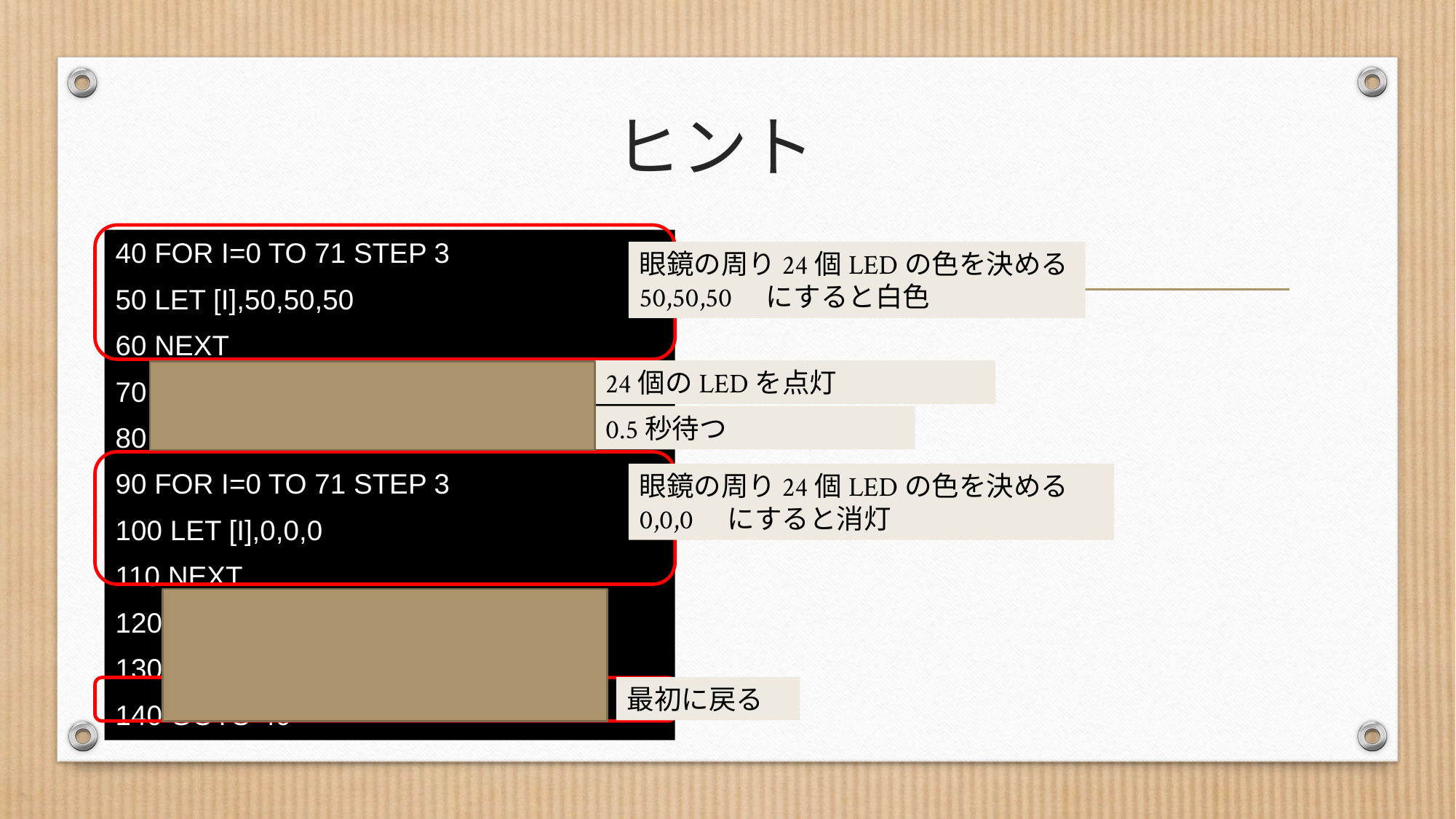

# ヒント

40 FOR I=0 TO 71 STEP 3
50 LET [I],50,50,50
60 NEXT
70 WS.LED 24
80 WAIT30
90 FOR I=0 TO 71 STEP 3
100 LET [I],0,0,0
110 NEXT
120 WS.LED 24
130 WAIT30
140 GOTO 40

眼鏡の周り24個LEDの色を決める
50,50,50　にすると白色
24個のLEDを点灯

0.5秒待つ

眼鏡の周り24個LEDの色を決める
0,0,0　にすると消灯

最初に戻る